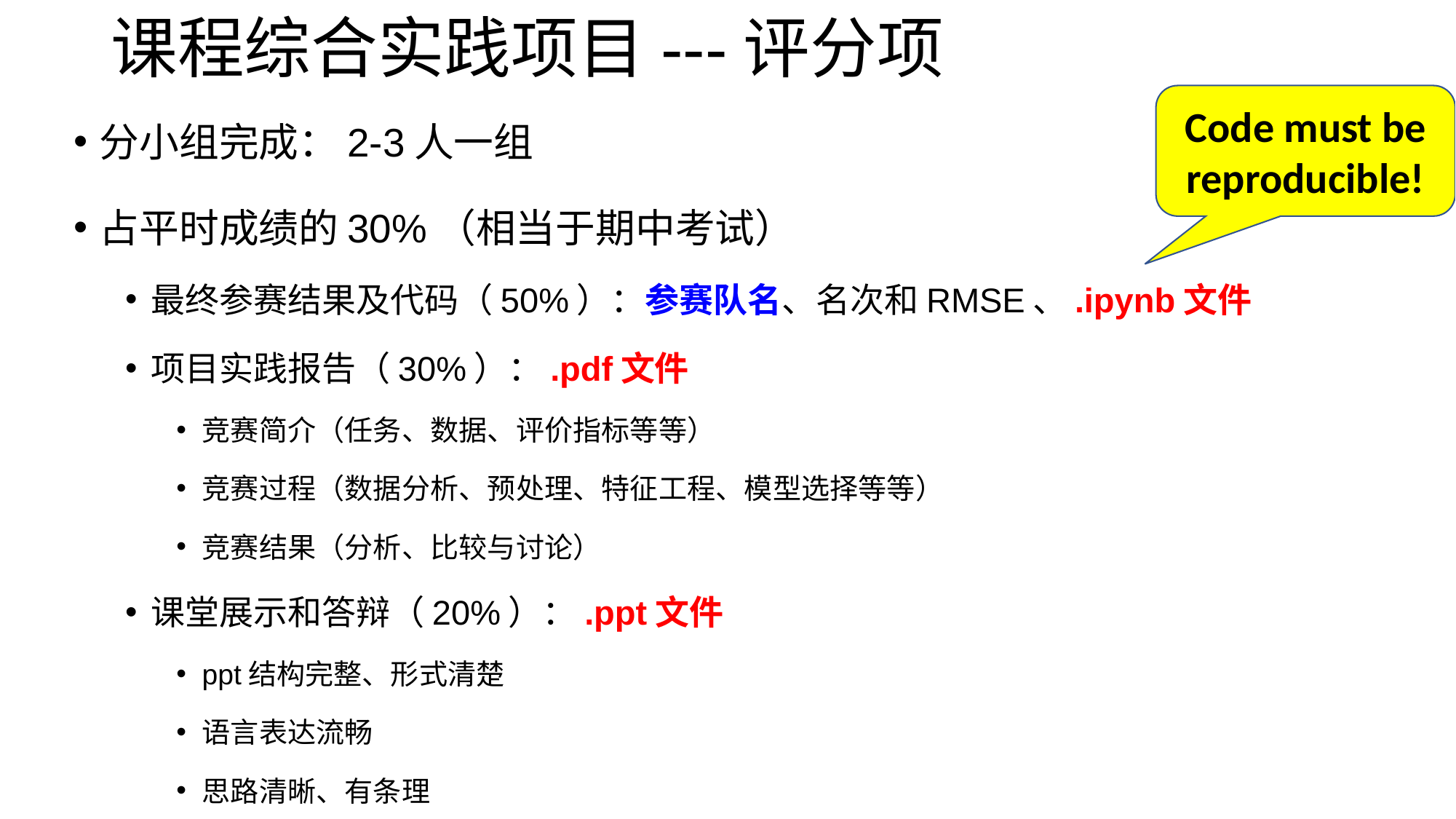

# 课程综合实践项目---评分项
Code must be reproducible!
分小组完成：2-3人一组
占平时成绩的30%（相当于期中考试）
最终参赛结果及代码（50%）：参赛队名、名次和RMSE、.ipynb文件
项目实践报告（30%）：.pdf文件
竞赛简介（任务、数据、评价指标等等）
竞赛过程（数据分析、预处理、特征工程、模型选择等等）
竞赛结果（分析、比较与讨论）
课堂展示和答辩（20%）：.ppt文件
ppt结构完整、形式清楚
语言表达流畅
思路清晰、有条理